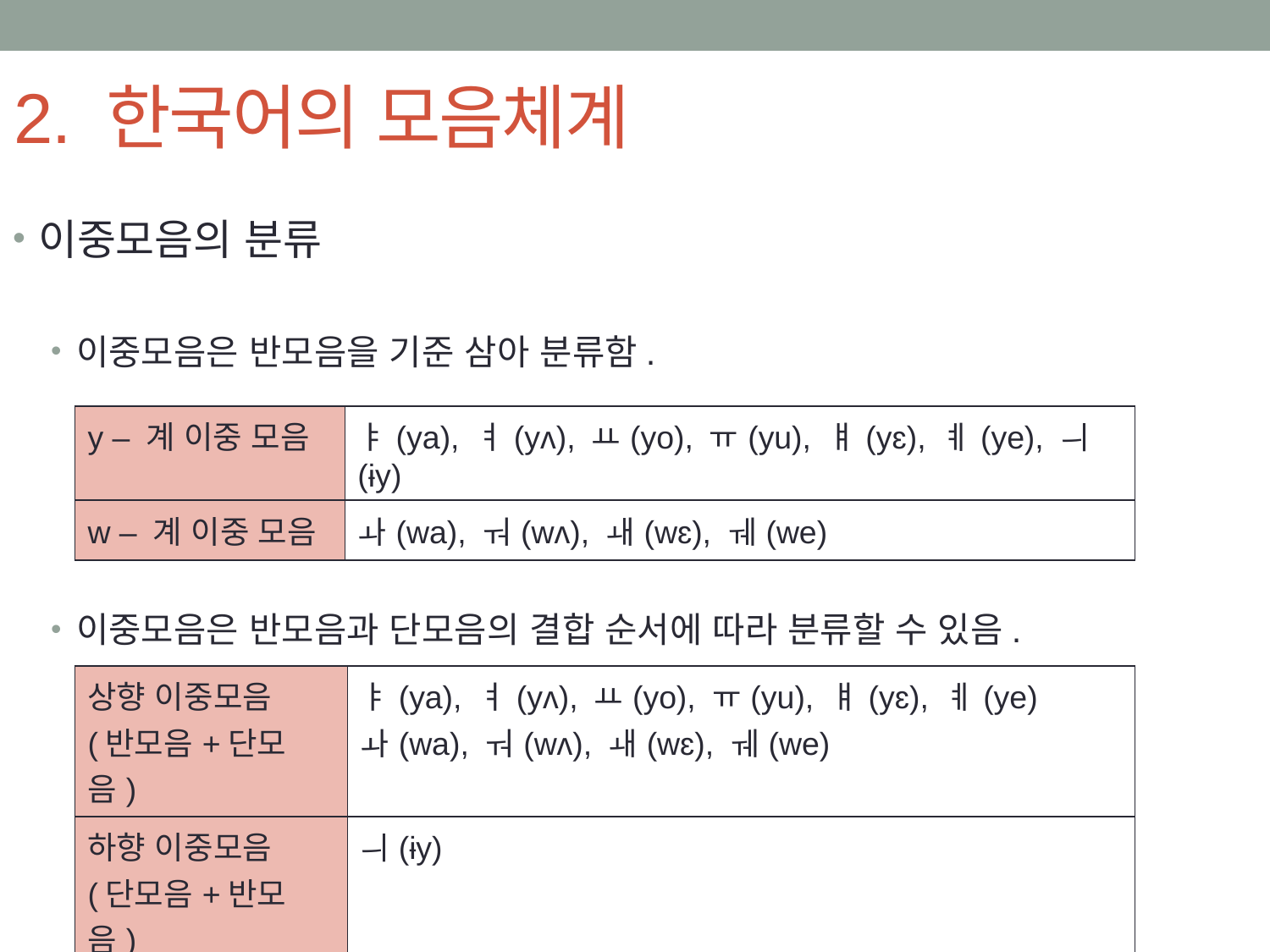

# 2. 한국어의 모음체계
이중모음의 분류

이중모음은 반모음을 기준 삼아 분류함.

이중모음은 반모음과 단모음의 결합 순서에 따라 분류할 수 있음.

| y – 계 이중 모음 | ㅑ(ya), ㅕ(yʌ), ㅛ(yo), ㅠ(yu), ㅒ(yɛ), ㅖ(ye), ㅢ(ɨy) |
| --- | --- |
| w – 계 이중 모음 | ㅘ(wa), ㅝ(wʌ), ㅙ(wɛ), ㅞ(we) |
| 상향 이중모음 (반모음+단모음) | ㅑ(ya), ㅕ(yʌ), ㅛ(yo), ㅠ(yu), ㅒ(yɛ), ㅖ(ye) ㅘ(wa), ㅝ(wʌ), ㅙ(wɛ), ㅞ(we) |
| --- | --- |
| 하향 이중모음 (단모음+반모음) | ㅢ(ɨy) |